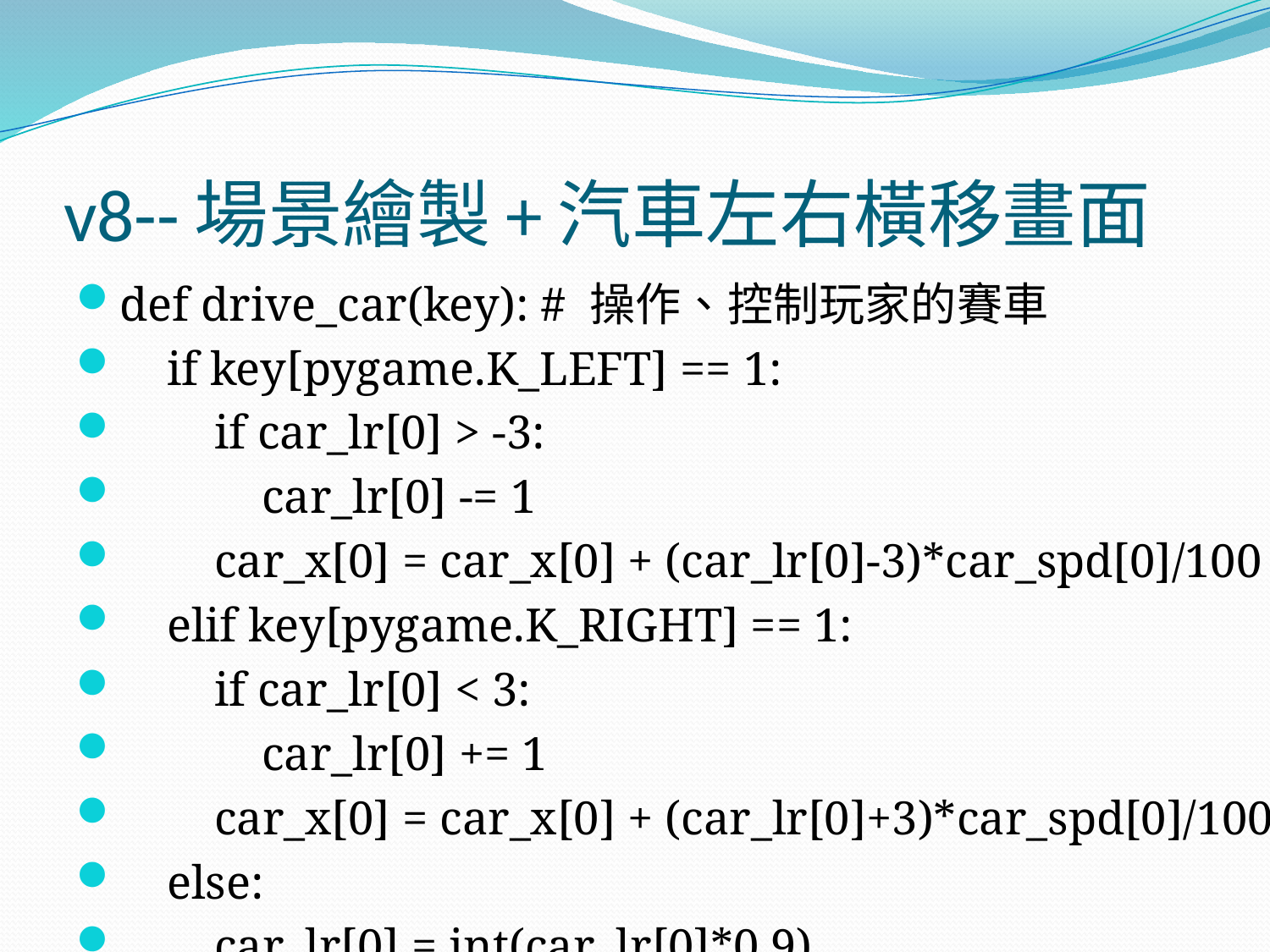

# v8--場景繪製+汽車左右橫移畫面
def drive_car(key): # 操作、控制玩家的賽車
    if key[pygame.K_LEFT] == 1:
        if car_lr[0] > -3:
            car_lr[0] -= 1
        car_x[0] = car_x[0] + (car_lr[0]-3)*car_spd[0]/100 - 5
    elif key[pygame.K_RIGHT] == 1:
        if car_lr[0] < 3:
            car_lr[0] += 1
        car_x[0] = car_x[0] + (car_lr[0]+3)*car_spd[0]/100 + 5
    else:
        car_lr[0] = int(car_lr[0]*0.9)